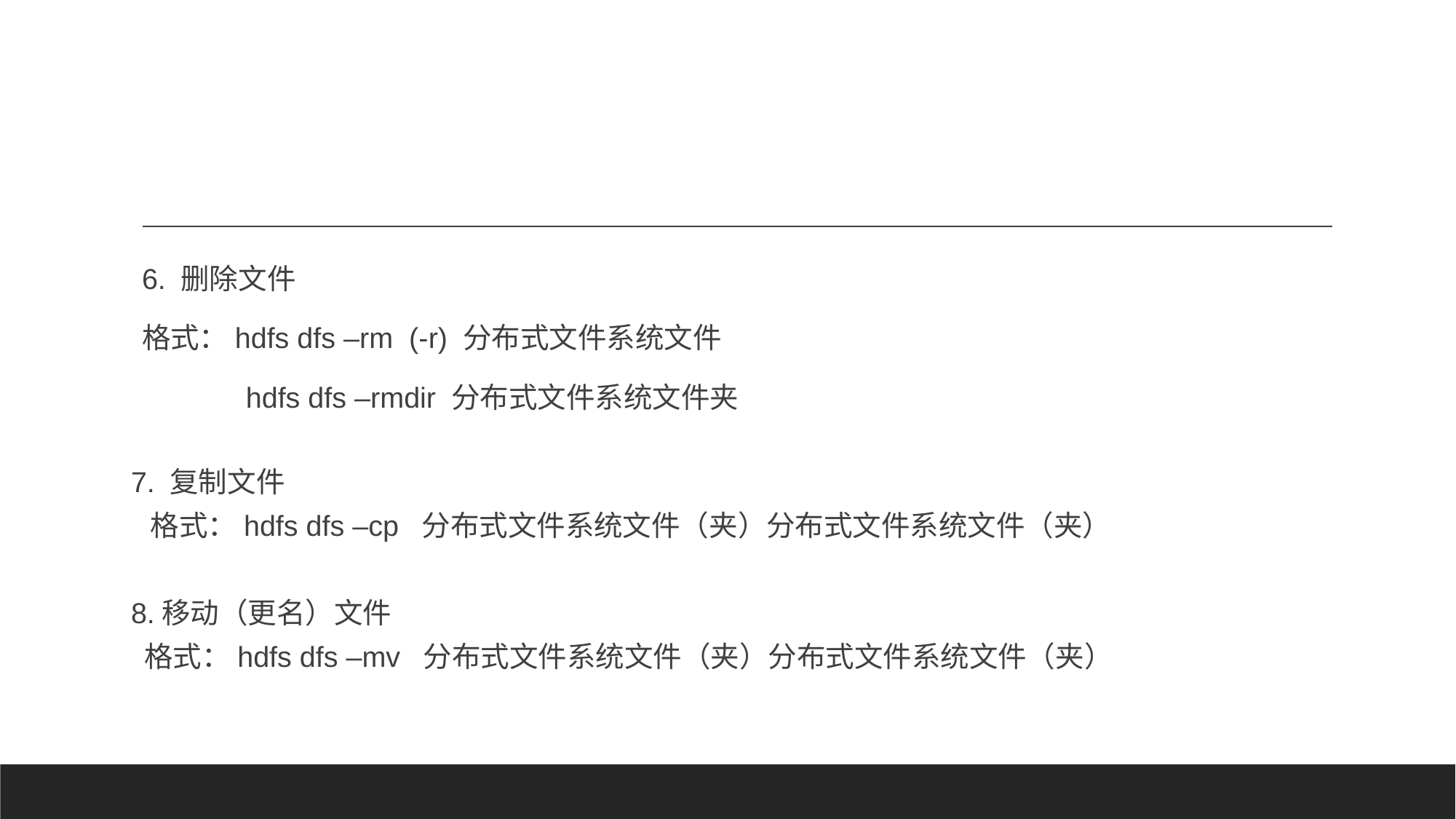

#
6. 删除文件
格式：hdfs dfs –rm  (-r) 分布式文件系统文件
             hdfs dfs –rmdir 分布式文件系统文件夹

7. 复制文件
  格式：hdfs dfs –cp  分布式文件系统文件（夹）分布式文件系统文件（夹）

8.移动（更名）文件
 格式：hdfs dfs –mv  分布式文件系统文件（夹）分布式文件系统文件（夹）